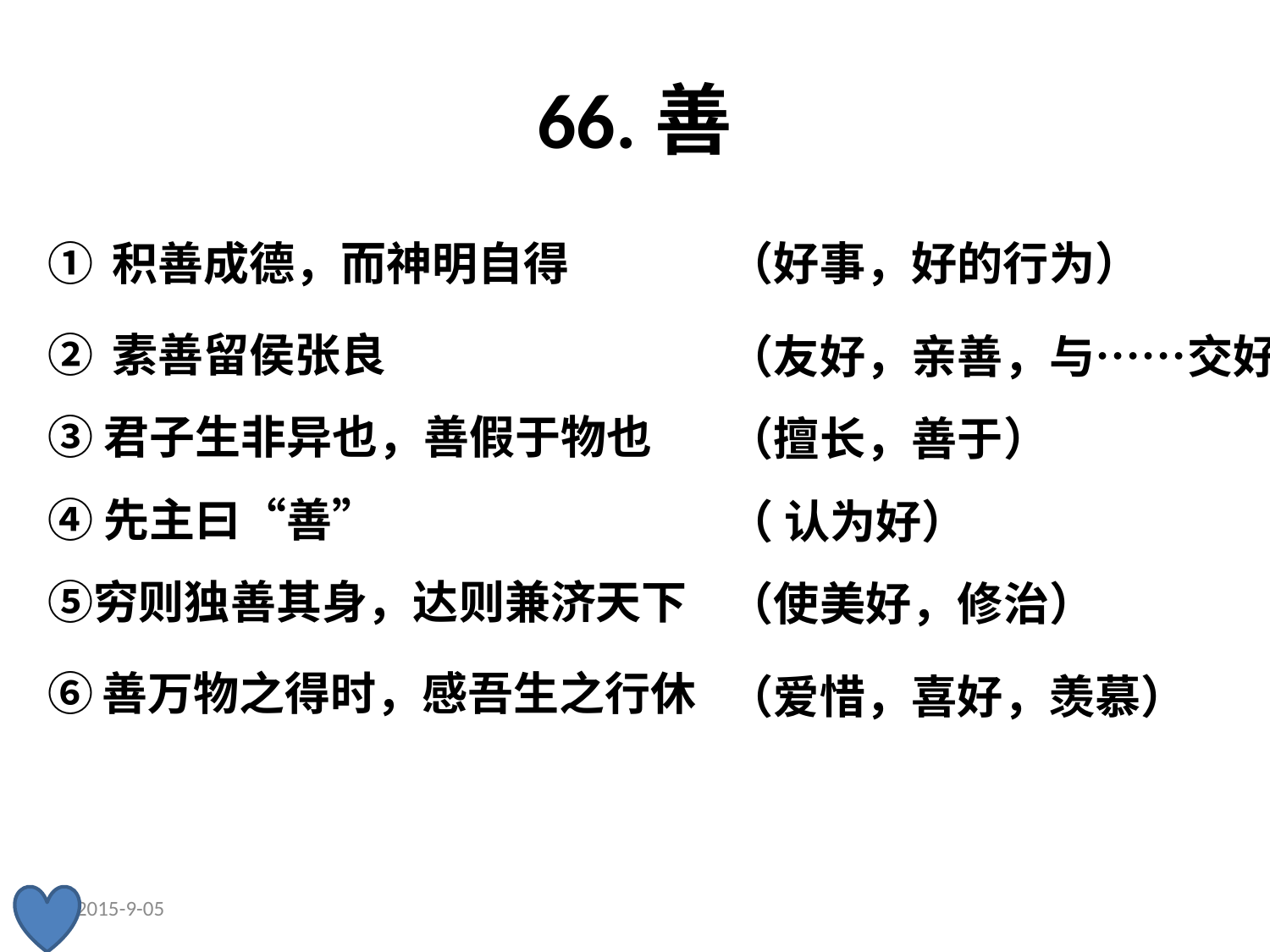

# 66.善
① 积善成德，而神明自得
② 素善留侯张良 
③ 君子生非异也，善假于物也 
④ 先主曰“善”
⑤穷则独善其身，达则兼济天下
⑥善万物之得时，感吾生之行休

（好事，好的行为）
（友好，亲善，与……交好）  
（擅长，善于）  
（ 认为好）  
（使美好，修治）
（爱惜，喜好，羡慕）

2015-9-05